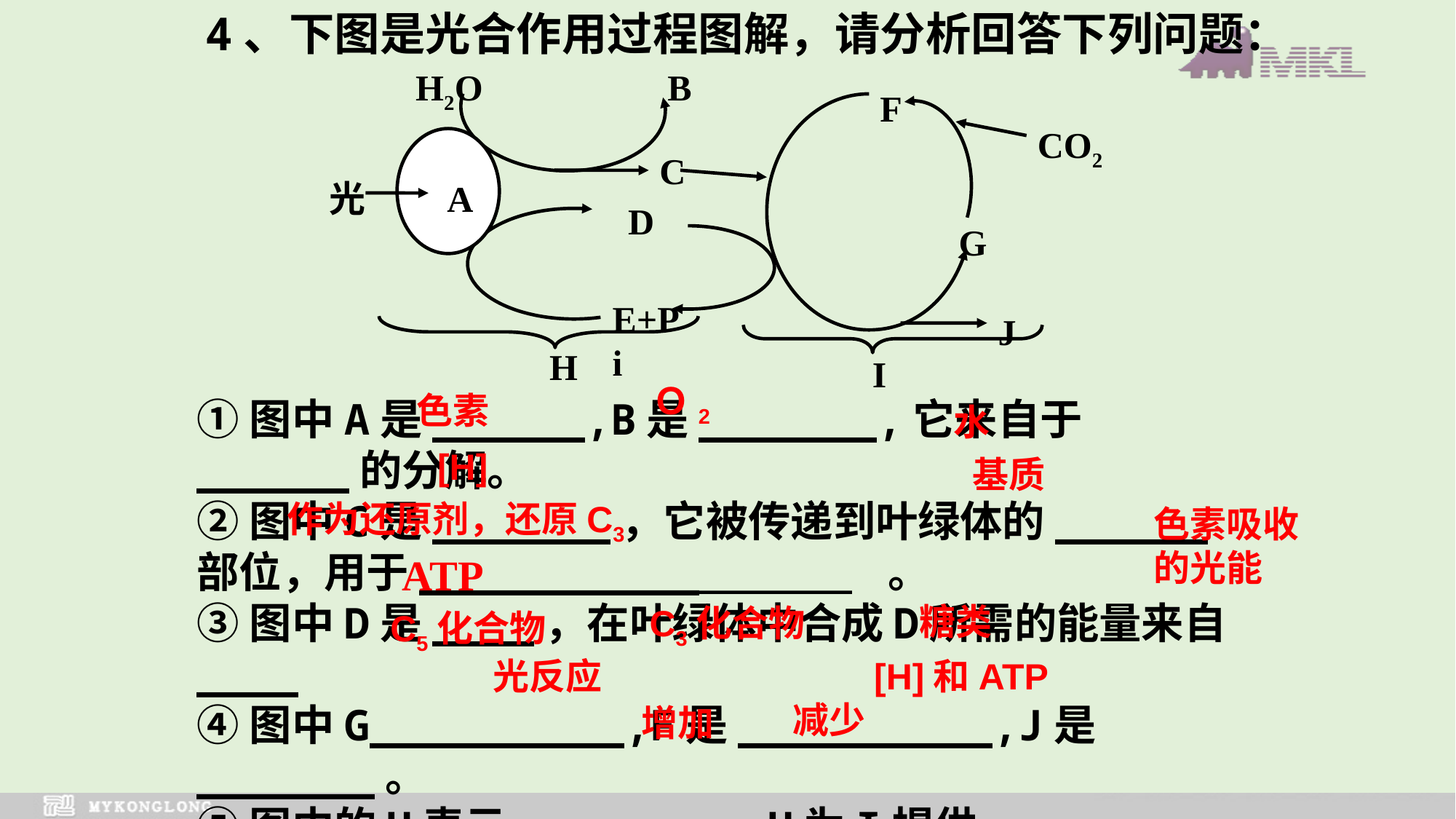

4、下图是光合作用过程图解，请分析回答下列问题：
H2O
B
F

CO2

C
A

D

G

E+Pi
J

H
I

光

Ｏ2
色素
①图中A是______,B是_______,它来自于______的分解。
②图中C是_______，它被传递到叶绿体的______部位，用于_________________ 。
③图中D是____，在叶绿体中合成D所需的能量来自____
④图中G__________,F是__________,J是_______。
⑤图中的H表示_______， H为I提供__________。
⑥当突然停止光照时，F     ，G      .（增加或减少）
水
[H]
基质
作为还原剂，还原C3
色素吸收的光能
ATP
糖类
C3化合物
C5化合物
光反应
[H]和ATP
减少
增加